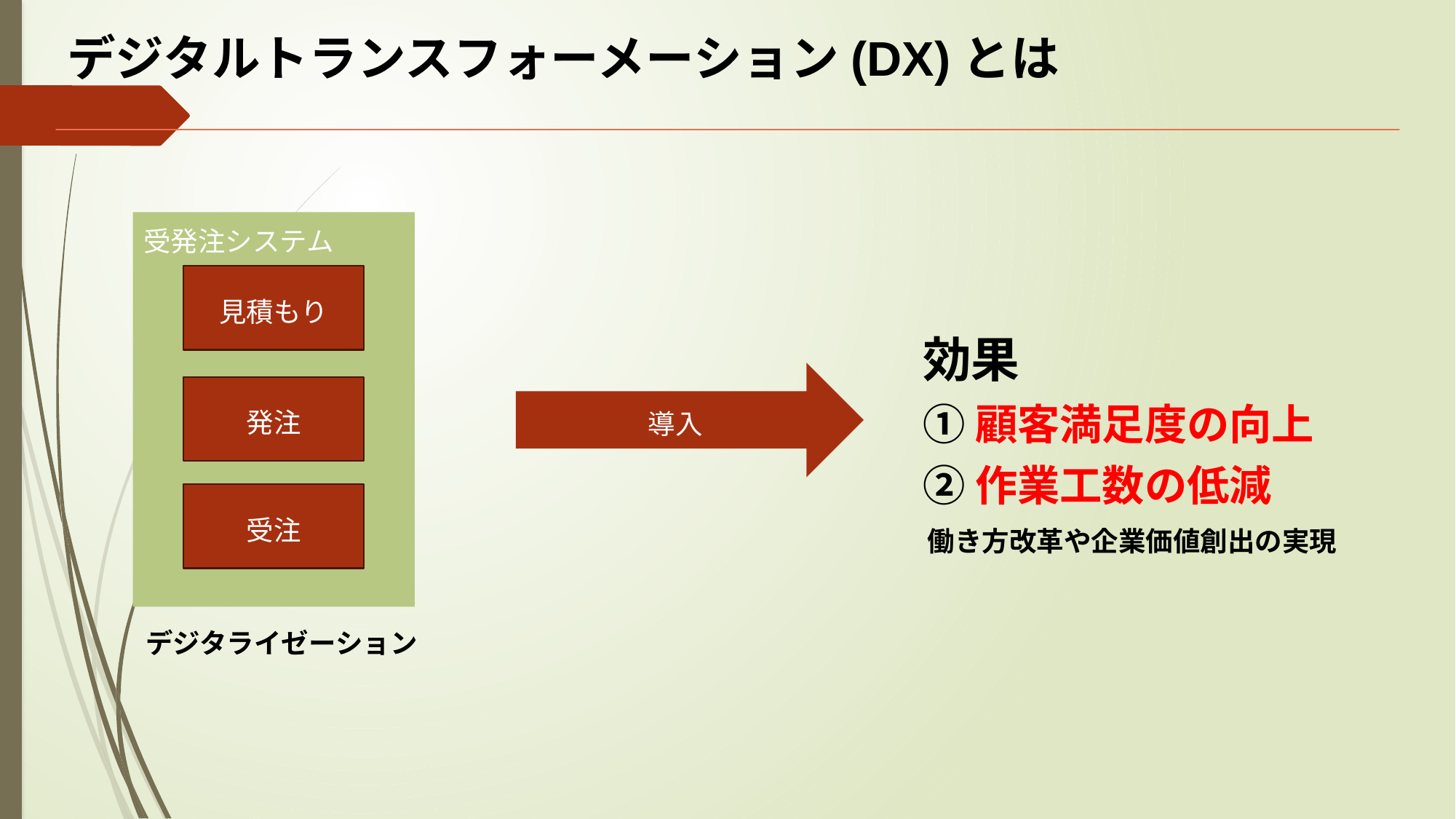

デジタルトランスフォーメーション(DX)とは
受発注システム
見積もり
効果
①顧客満足度の向上
②作業工数の低減
導入
発注
受注
働き方改革や企業価値創出の実現
デジタライゼーション